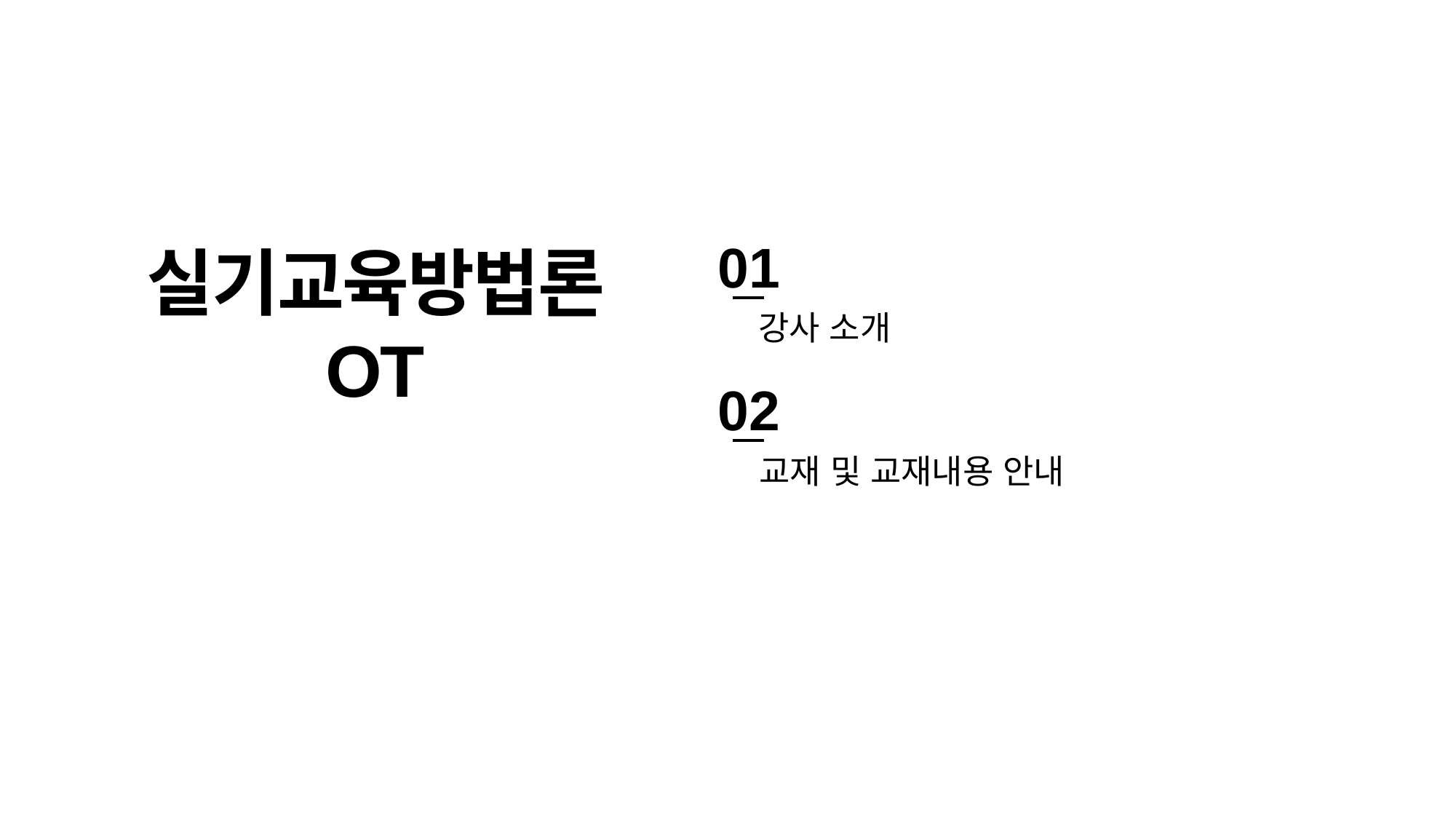

01
강사 소개
02
교재 및 교재내용 안내
실기교육방법론 OT